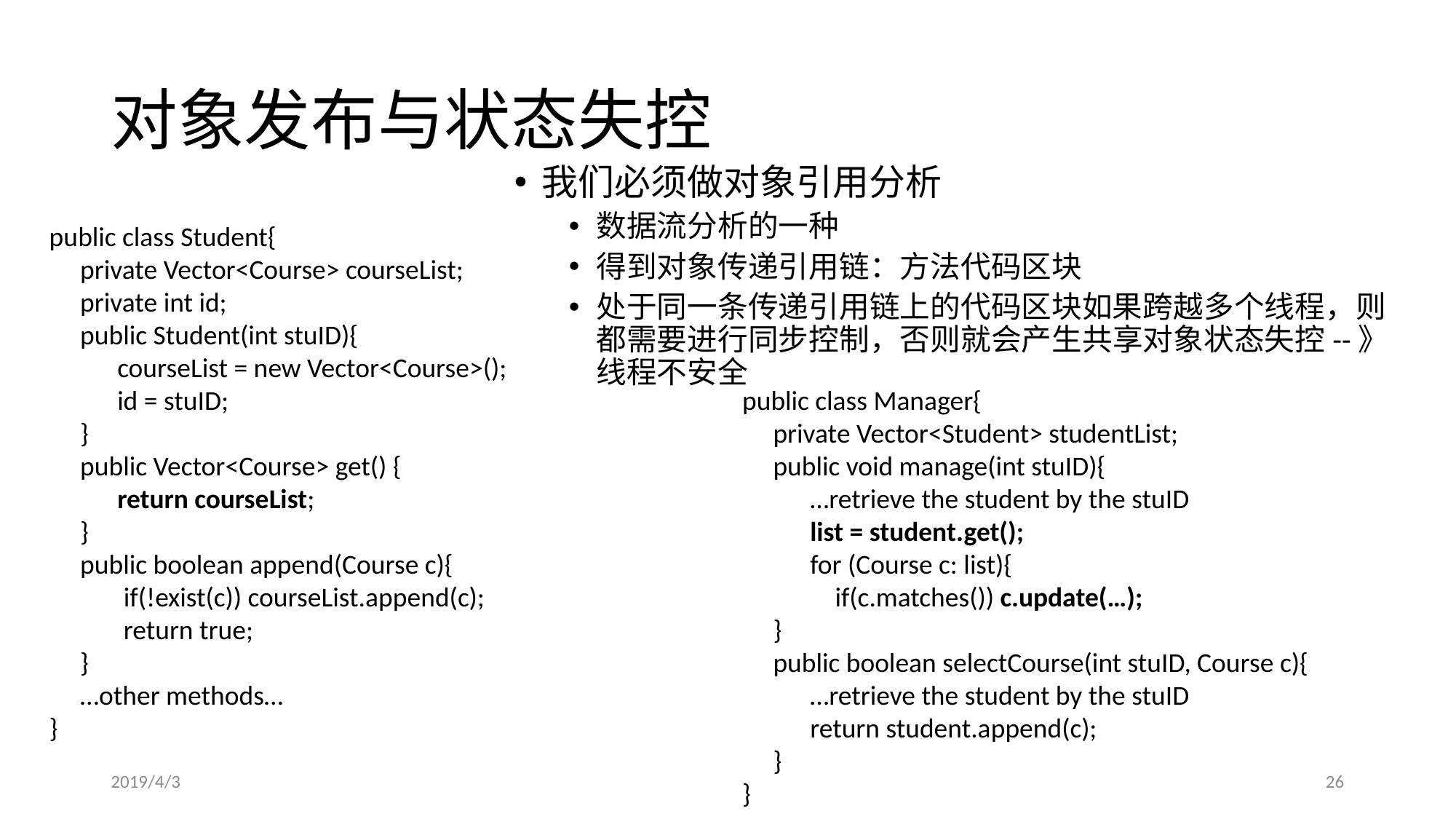

# 对象发布与状态失控
我们必须做对象引用分析
数据流分析的一种
得到对象传递引用链：方法代码区块
处于同一条传递引用链上的代码区块如果跨越多个线程，则都需要进行同步控制，否则就会产生共享对象状态失控--》线程不安全
public class Student{
     private Vector<Course> courseList;
     private int id;
     public Student(int stuID){
           courseList = new Vector<Course>();
           id = stuID;
     }
     public Vector<Course> get() {
           return courseList;
     }
     public boolean append(Course c){
            if(!exist(c)) courseList.append(c);
            return true;
     }
     …other methods…
}
public class Manager{
     private Vector<Student> studentList;
     public void manage(int stuID){
           …retrieve the student by the stuID
           list = student.get();
           for (Course c: list){
               if(c.matches()) c.update(…);
     }
     public boolean selectCourse(int stuID, Course c){
           …retrieve the student by the stuID
           return student.append(c);
     }
}
2019/4/3
26